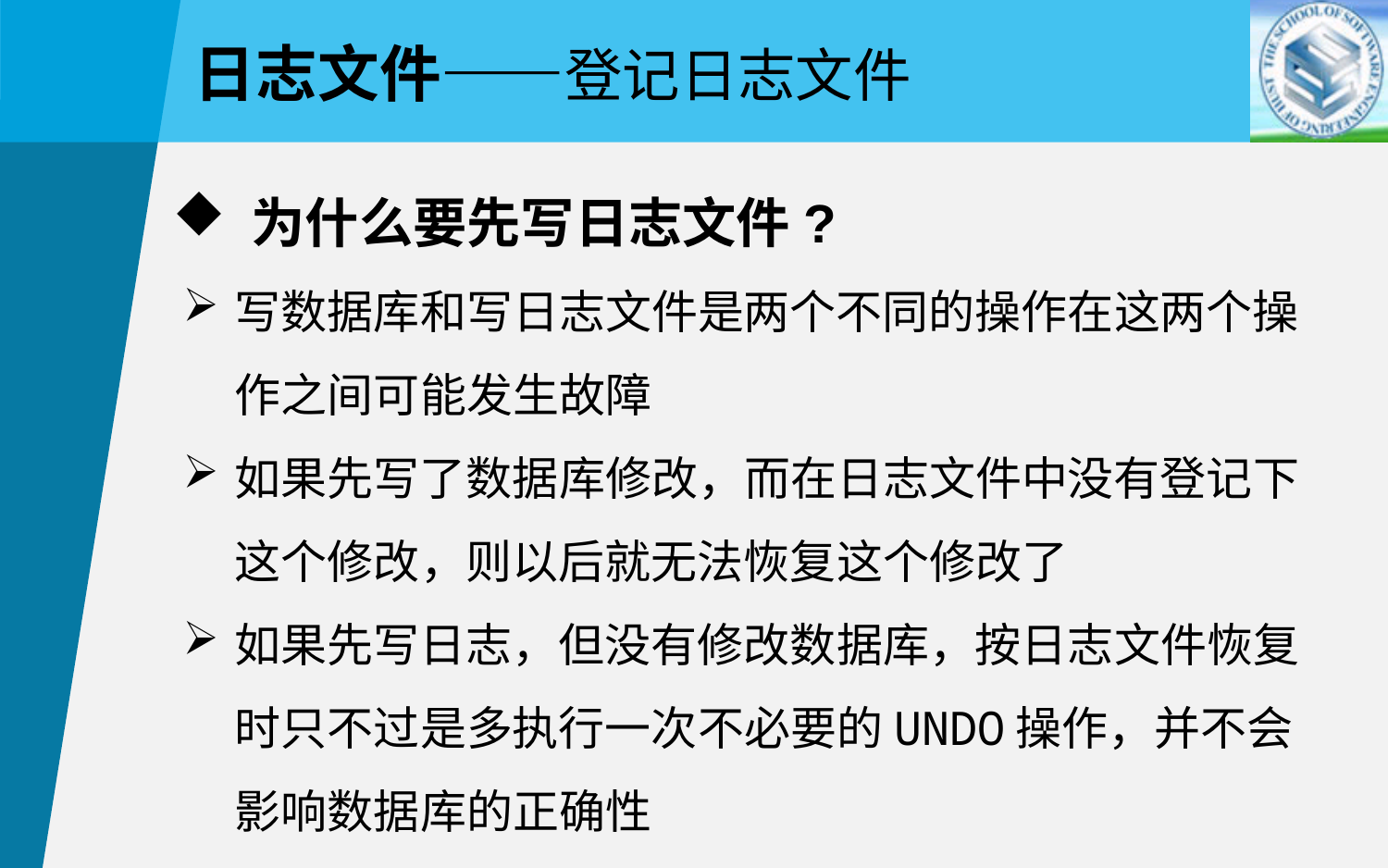

日志文件——登记日志文件
 为什么要先写日志文件?
写数据库和写日志文件是两个不同的操作在这两个操作之间可能发生故障
如果先写了数据库修改，而在日志文件中没有登记下这个修改，则以后就无法恢复这个修改了
如果先写日志，但没有修改数据库，按日志文件恢复时只不过是多执行一次不必要的UNDO操作，并不会影响数据库的正确性